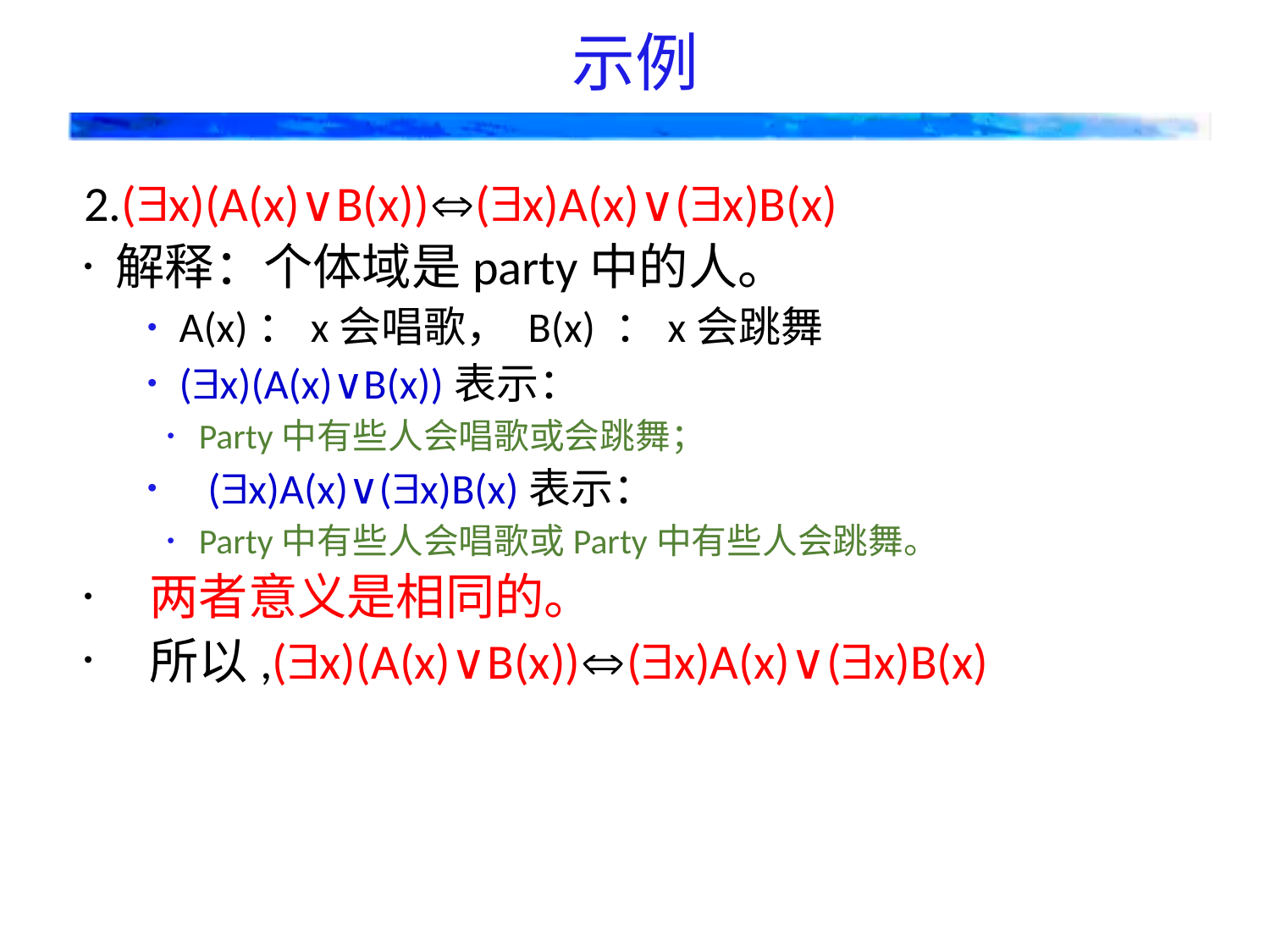

# 示例
2.(∃x)(A(x)∨B(x))⇔(∃x)A(x)∨(∃x)B(x)
解释：个体域是party中的人。
A(x)：x会唱歌， B(x) ：x会跳舞
(∃x)(A(x)∨B(x))表示：
Party中有些人会唱歌或会跳舞；
   (∃x)A(x)∨(∃x)B(x)表示：
Party中有些人会唱歌或Party中有些人会跳舞。
  两者意义是相同的。
  所以,(∃x)(A(x)∨B(x))⇔(∃x)A(x)∨(∃x)B(x)